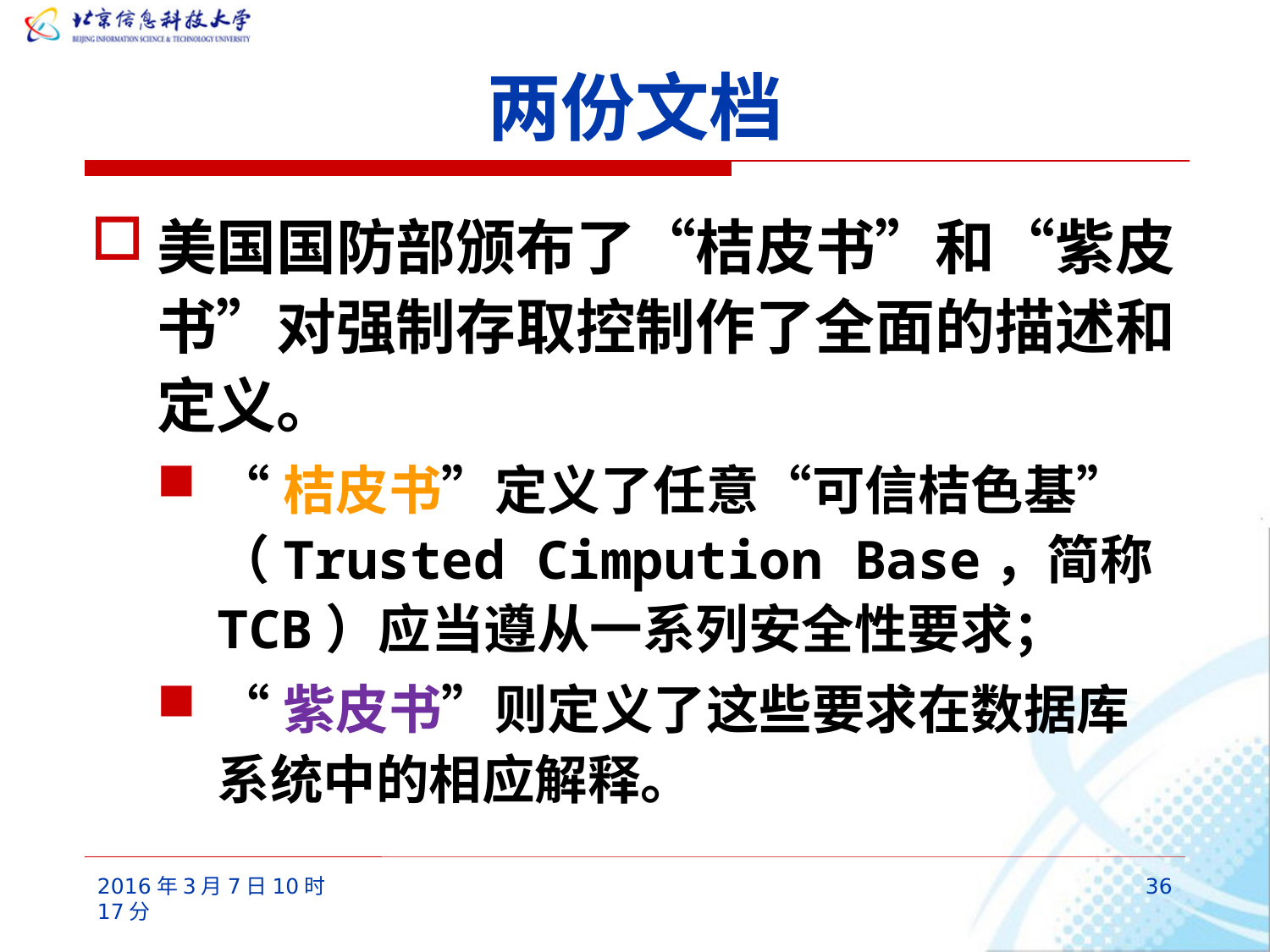

# 两份文档
美国国防部颁布了“桔皮书”和“紫皮书”对强制存取控制作了全面的描述和定义。
“桔皮书”定义了任意“可信桔色基”（Trusted Cimpution Base，简称TCB）应当遵从一系列安全性要求；
“紫皮书”则定义了这些要求在数据库系统中的相应解释。
2016年3月7日10时17分
36